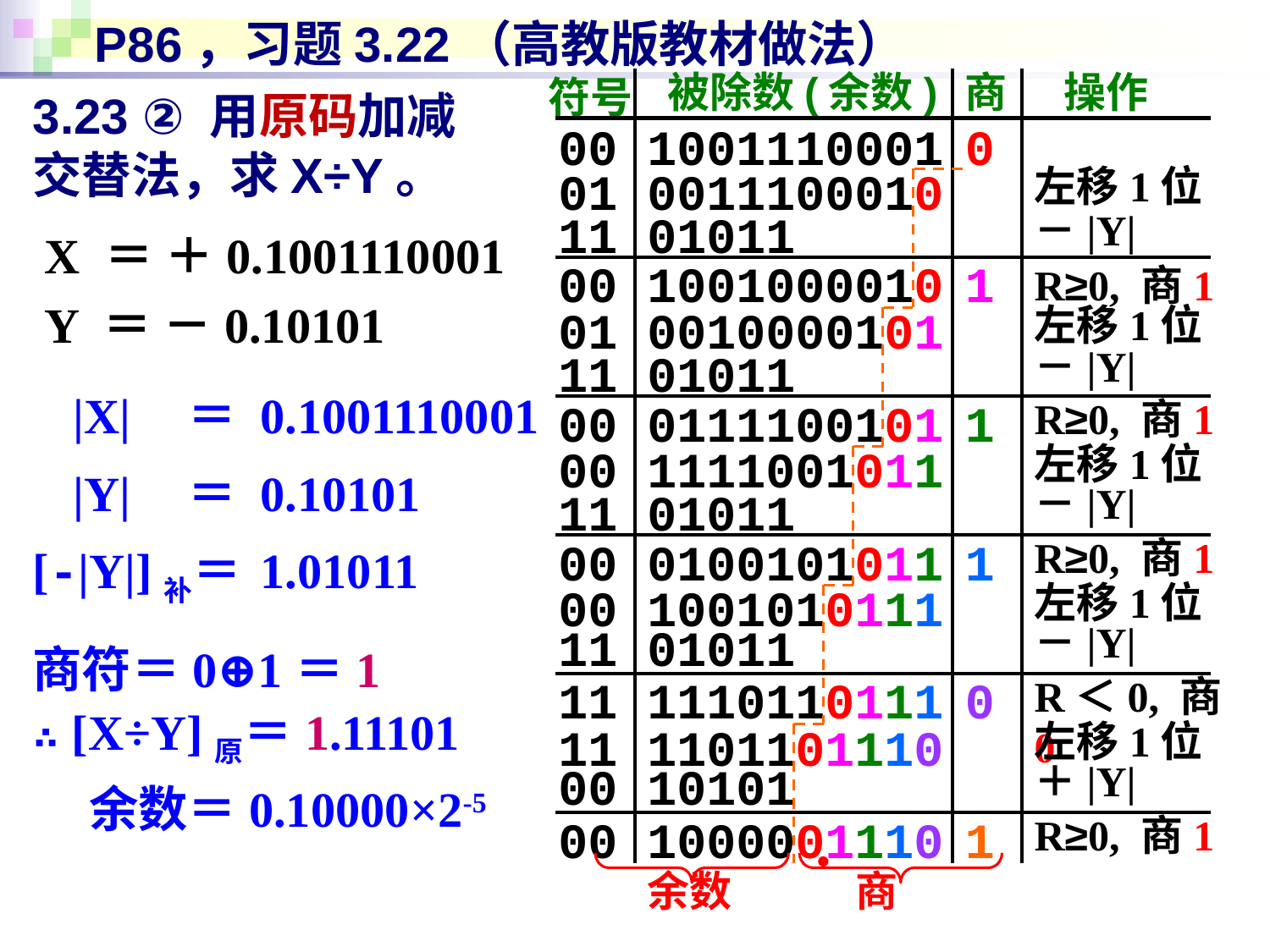

P86，习题3.22（高教版教材做法）
# 3.23 ② 用原码加减交替法，求X÷Y。
商
操作
被除数(余数)
符号
00 1001110001
0
左移1位
01 0011100010
11 01011
－|Y|
 X ＝ ＋0.1001110001
 Y ＝ －0.10101
  [|X|]原＝ 0.1001110001
  [|Y|]原＝ 0.10101
[-|Y|]补＝ 1.01011
商符＝0⊕1＝1
00 1001000010
1
R≥0, 商1
左移1位
01 0010000101
－|Y|
11 01011
00 0111100101
1
R≥0, 商1
左移1位
00 1111001011
－|Y|
11 01011
00 0100101011
1
R≥0, 商1
左移1位
00 1001010111
－|Y|
11 01011
11 1110110111
0
R＜0, 商0
∴ [X÷Y]原＝1.11101
    余数＝0.10000×2-5
左移1位
11 1101101110
＋|Y|
00 10101

.
00 1000001110
1
R≥0, 商1
商
余数
16